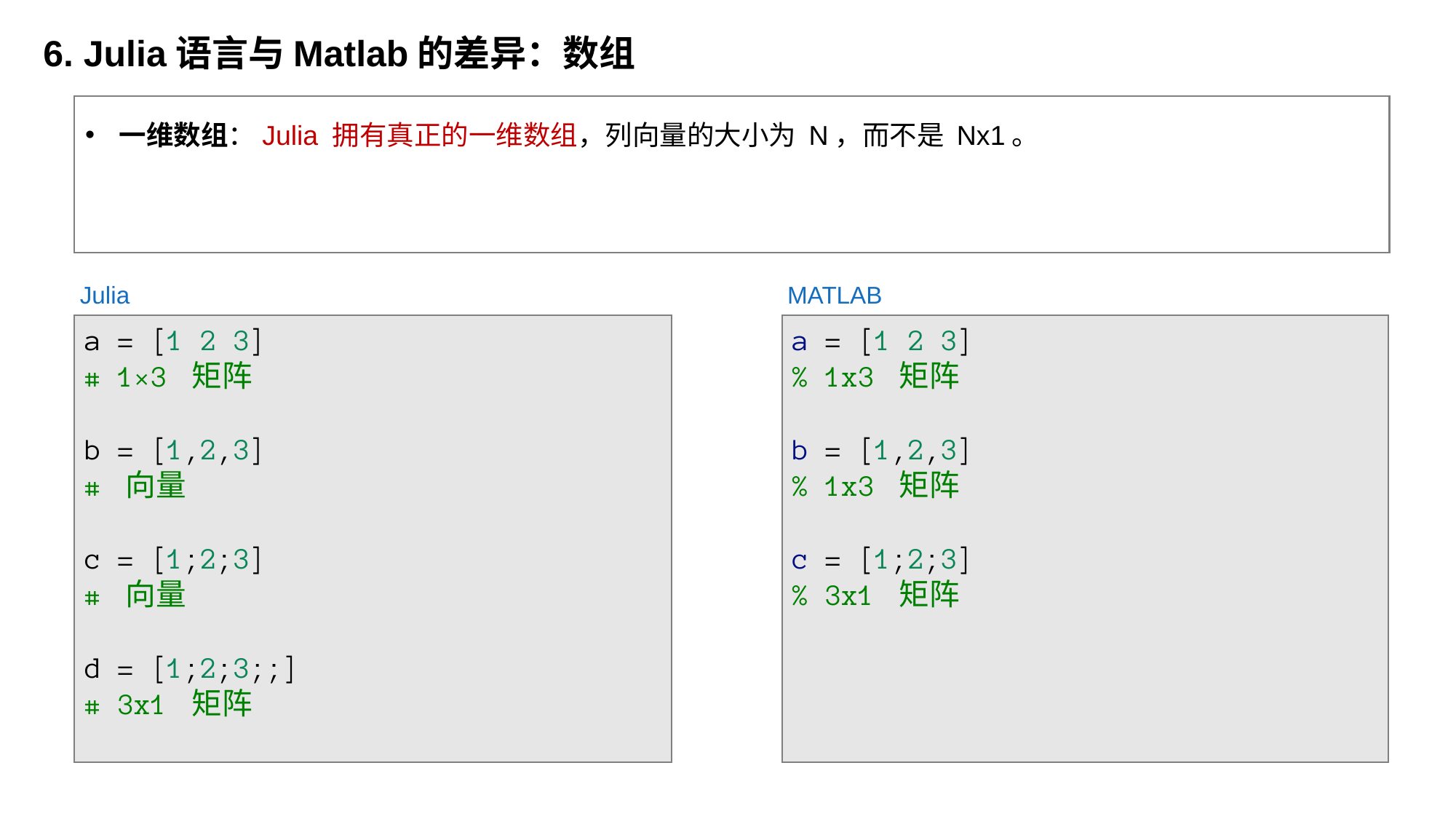

6. Julia语言与Matlab的差异：数组
一维数组：Julia 拥有真正的一维数组，列向量的大小为 N，而不是 Nx1。
Julia
MATLAB
a = [1 2 3]
# 1×3 矩阵
b = [1,2,3]
# 向量
c = [1;2;3]
# 向量
d = [1;2;3;;]
# 3x1 矩阵
a = [1 2 3]
% 1x3 矩阵
b = [1,2,3]
% 1x3 矩阵
c = [1;2;3]
% 3x1 矩阵